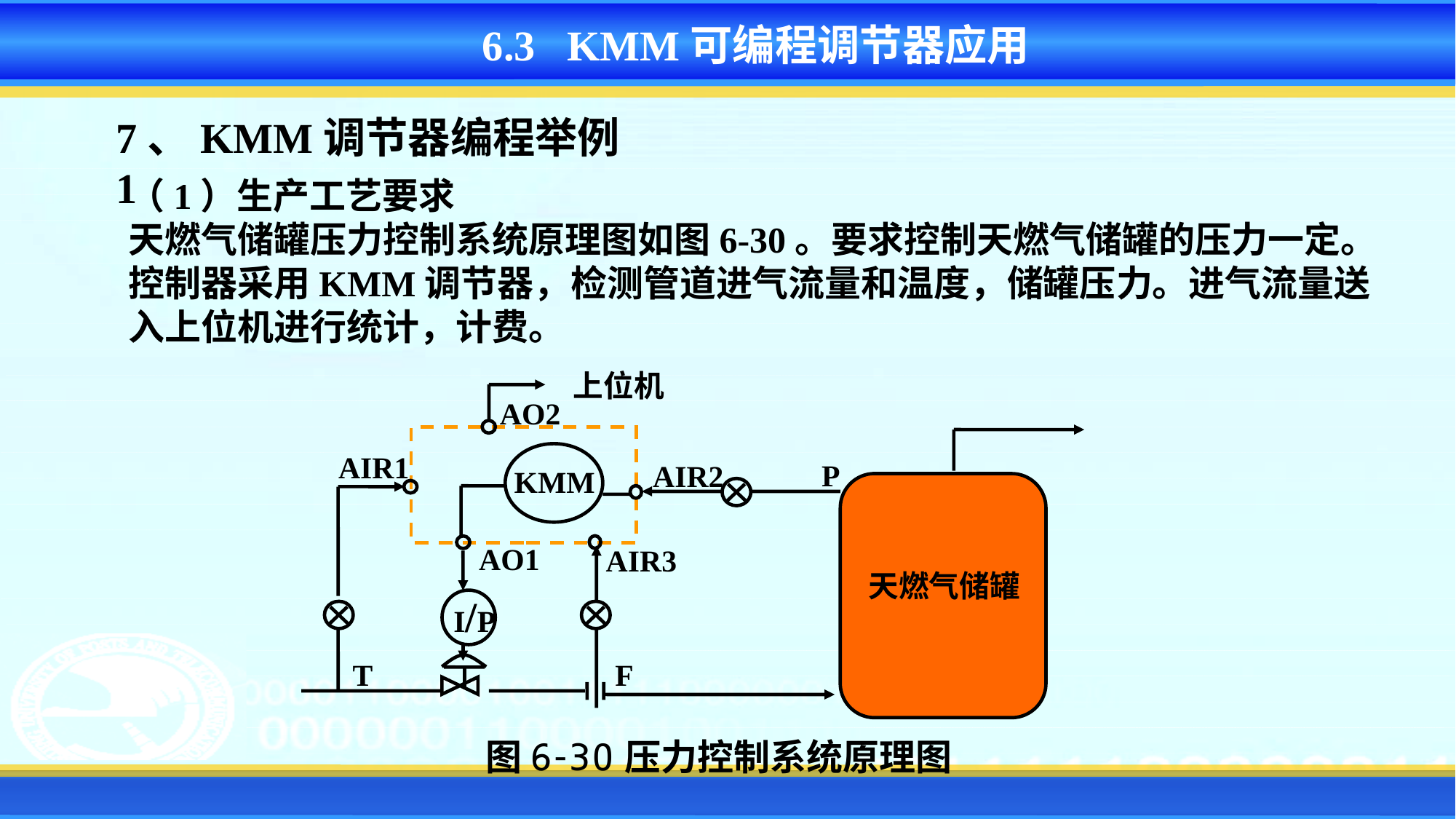

6.3   KMM可编程调节器应用
7、KMM调节器编程举例1
（1）生产工艺要求
天燃气储罐压力控制系统原理图如图6-30。要求控制天燃气储罐的压力一定。
控制器采用KMM调节器，检测管道进气流量和温度，储罐压力。进气流量送入上位机进行统计，计费。
上位机

AO2

AIR1
AIR2
KMM
P

AIR3
AO1

天燃气储罐

I/P

T
F

图6-30压力控制系统原理图